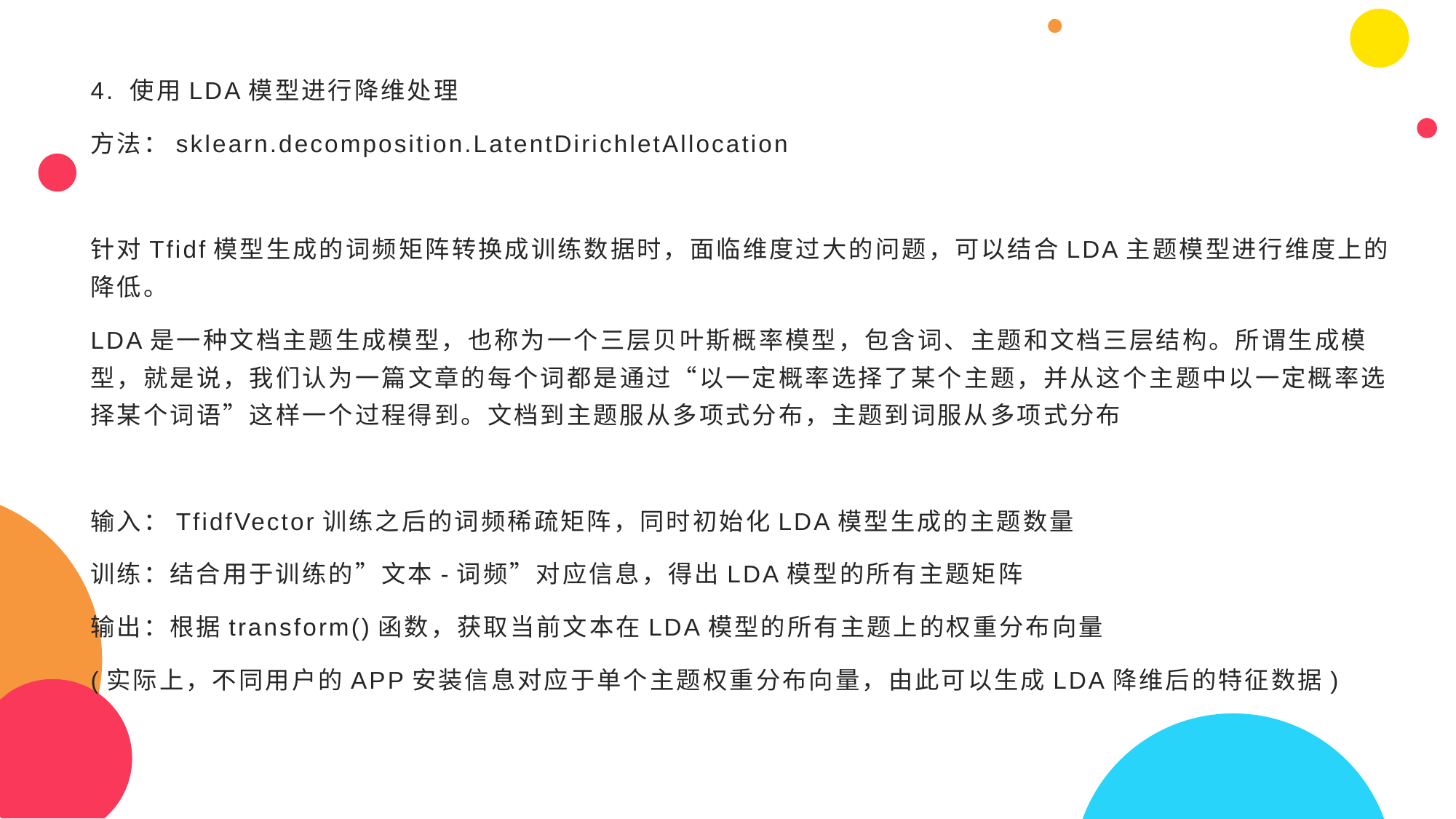

4. 使用LDA模型进行降维处理
方法：sklearn.decomposition.LatentDirichletAllocation

针对Tfidf模型生成的词频矩阵转换成训练数据时，面临维度过大的问题，可以结合LDA主题模型进行维度上的降低。
LDA是一种文档主题生成模型，也称为一个三层贝叶斯概率模型，包含词、主题和文档三层结构。所谓生成模型，就是说，我们认为一篇文章的每个词都是通过“以一定概率选择了某个主题，并从这个主题中以一定概率选择某个词语”这样一个过程得到。文档到主题服从多项式分布，主题到词服从多项式分布

输入：TfidfVector训练之后的词频稀疏矩阵，同时初始化LDA模型生成的主题数量
训练：结合用于训练的”文本-词频”对应信息，得出LDA模型的所有主题矩阵
输出：根据transform()函数，获取当前文本在LDA模型的所有主题上的权重分布向量
(实际上，不同用户的APP安装信息对应于单个主题权重分布向量，由此可以生成LDA降维后的特征数据)